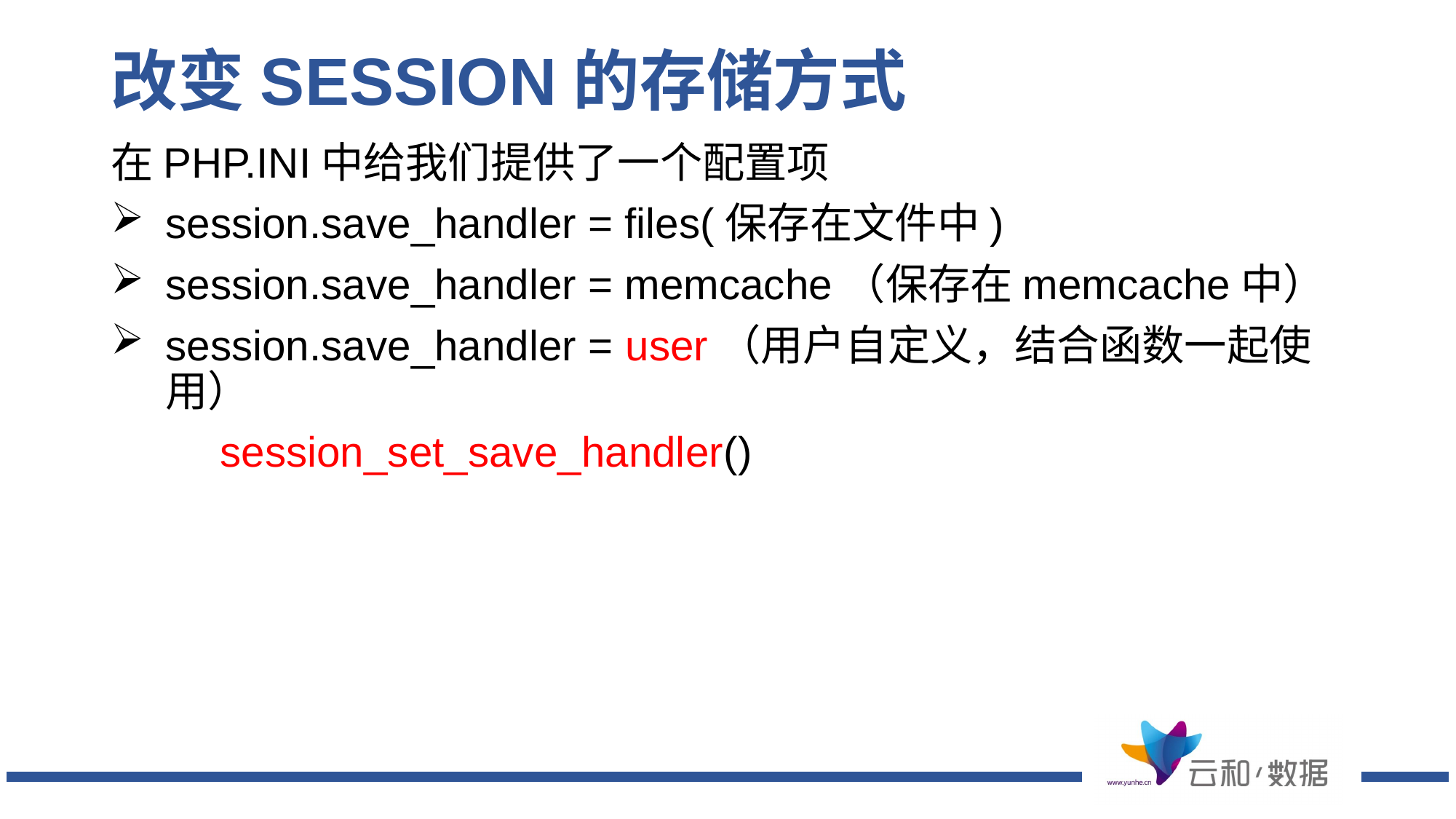

# 改变SESSION的存储方式
在PHP.INI中给我们提供了一个配置项
session.save_handler = files(保存在文件中)
session.save_handler = memcache（保存在memcache中）
session.save_handler = user（用户自定义，结合函数一起使用）
	session_set_save_handler()